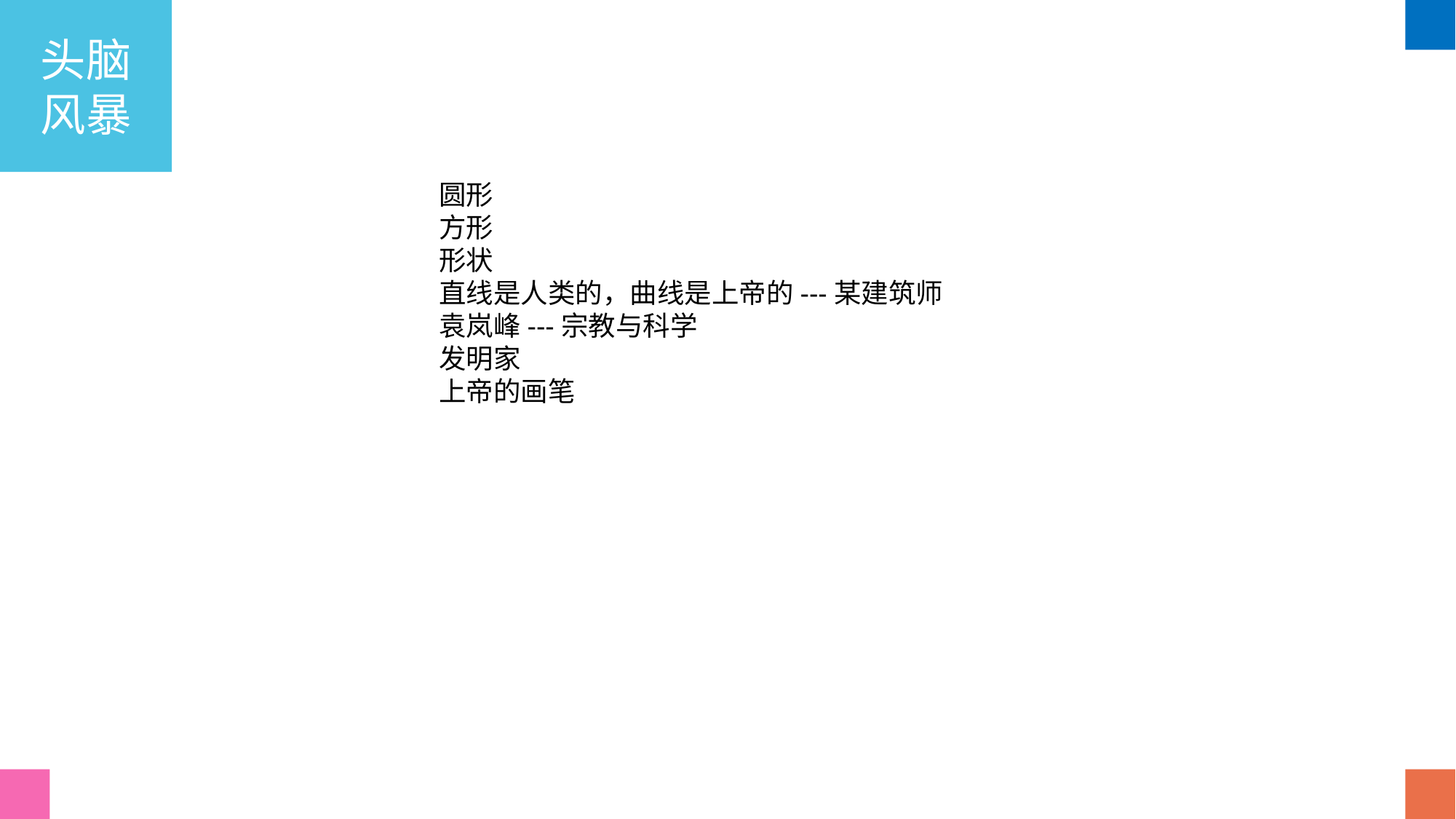

头脑
风暴

圆形
方形
形状
直线是人类的，曲线是上帝的---某建筑师
袁岚峰---宗教与科学
发明家
上帝的画笔